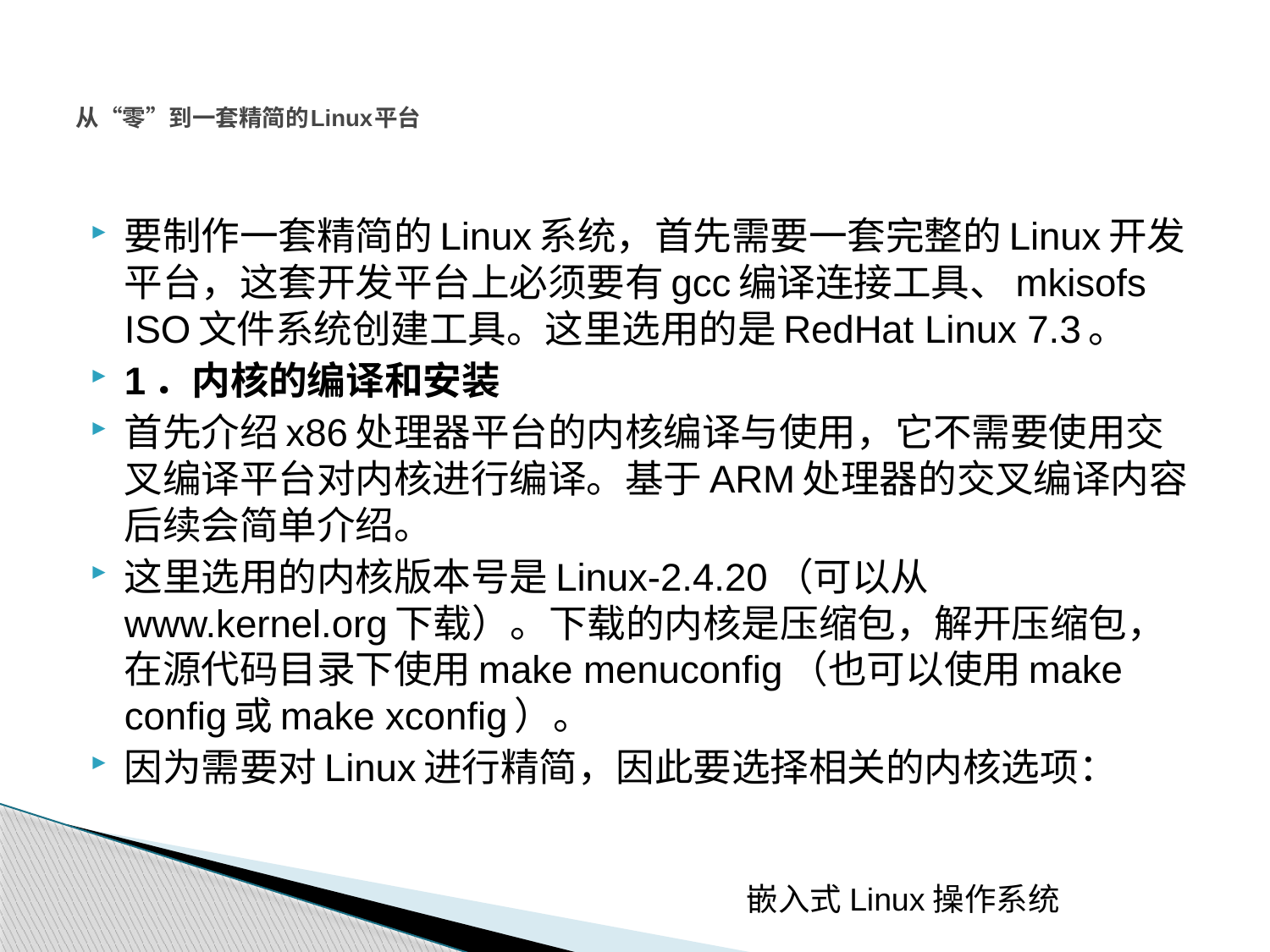

# 从“零”到一套精简的Linux平台
要制作一套精简的Linux系统，首先需要一套完整的Linux开发平台，这套开发平台上必须要有gcc编译连接工具、mkisofs ISO文件系统创建工具。这里选用的是RedHat Linux 7.3。
1．内核的编译和安装
首先介绍x86处理器平台的内核编译与使用，它不需要使用交叉编译平台对内核进行编译。基于ARM处理器的交叉编译内容后续会简单介绍。
这里选用的内核版本号是Linux-2.4.20（可以从www.kernel.org下载）。下载的内核是压缩包，解开压缩包，在源代码目录下使用make menuconfig（也可以使用make config或make xconfig）。
因为需要对Linux进行精简，因此要选择相关的内核选项：
嵌入式Linux操作系统